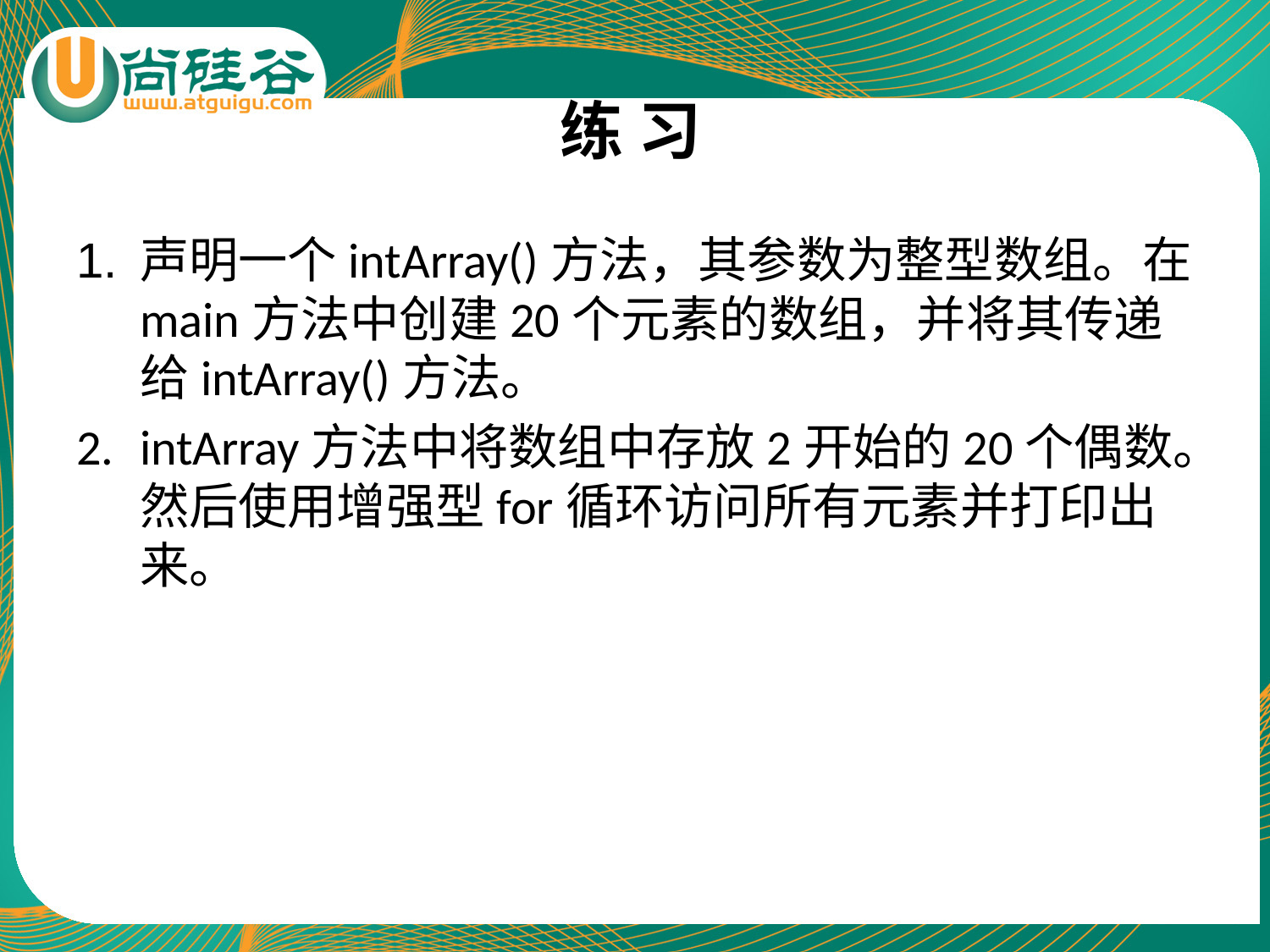

# 练 习
声明一个intArray()方法，其参数为整型数组。在main方法中创建20个元素的数组，并将其传递给intArray()方法。
intArray方法中将数组中存放2开始的20个偶数。然后使用增强型for循环访问所有元素并打印出来。